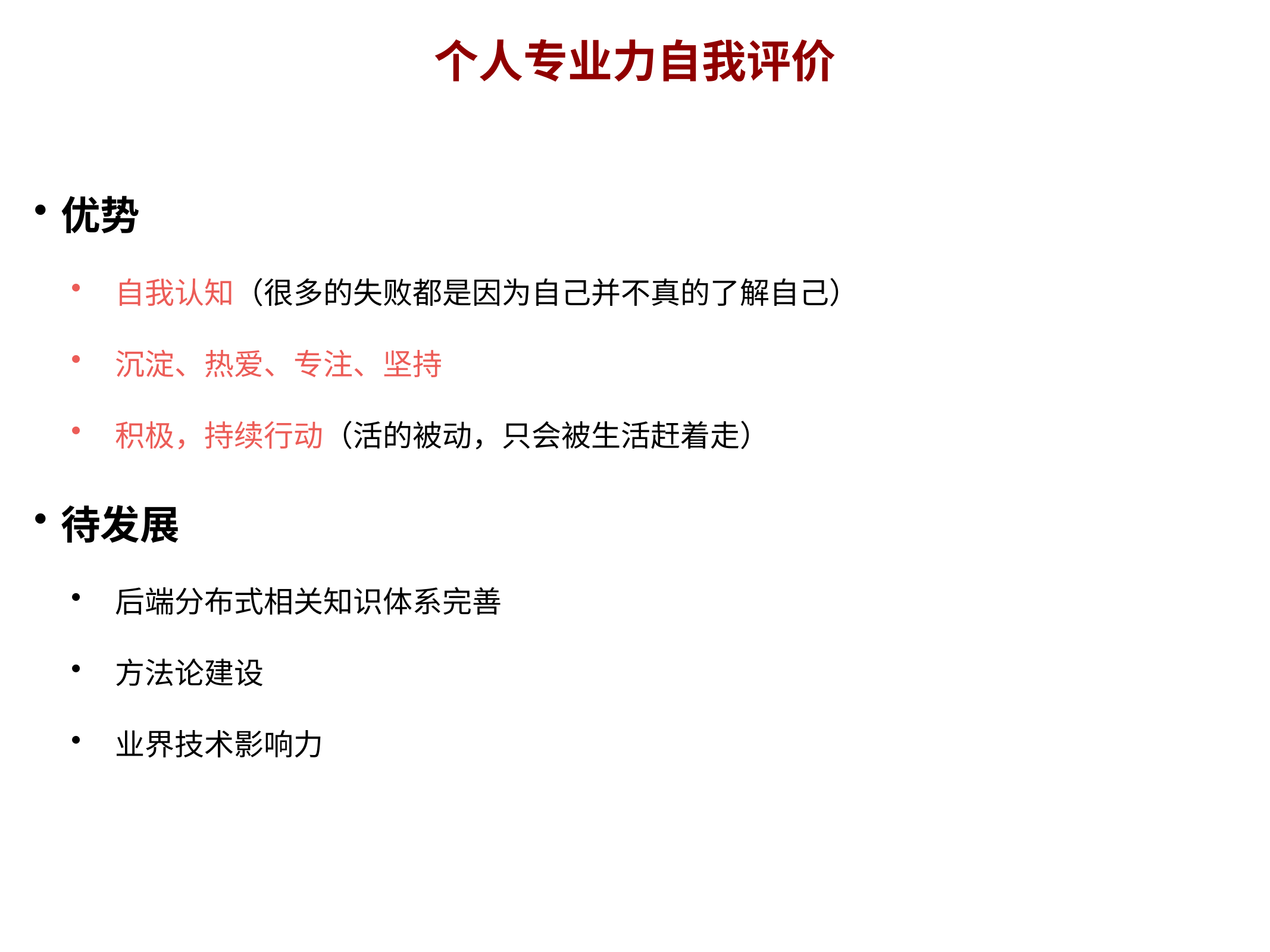

个人专业力自我评价
优势
自我认知（很多的失败都是因为自己并不真的了解自己）
沉淀、热爱、专注、坚持
积极，持续行动（活的被动，只会被生活赶着走）
待发展
后端分布式相关知识体系完善
方法论建设
业界技术影响力